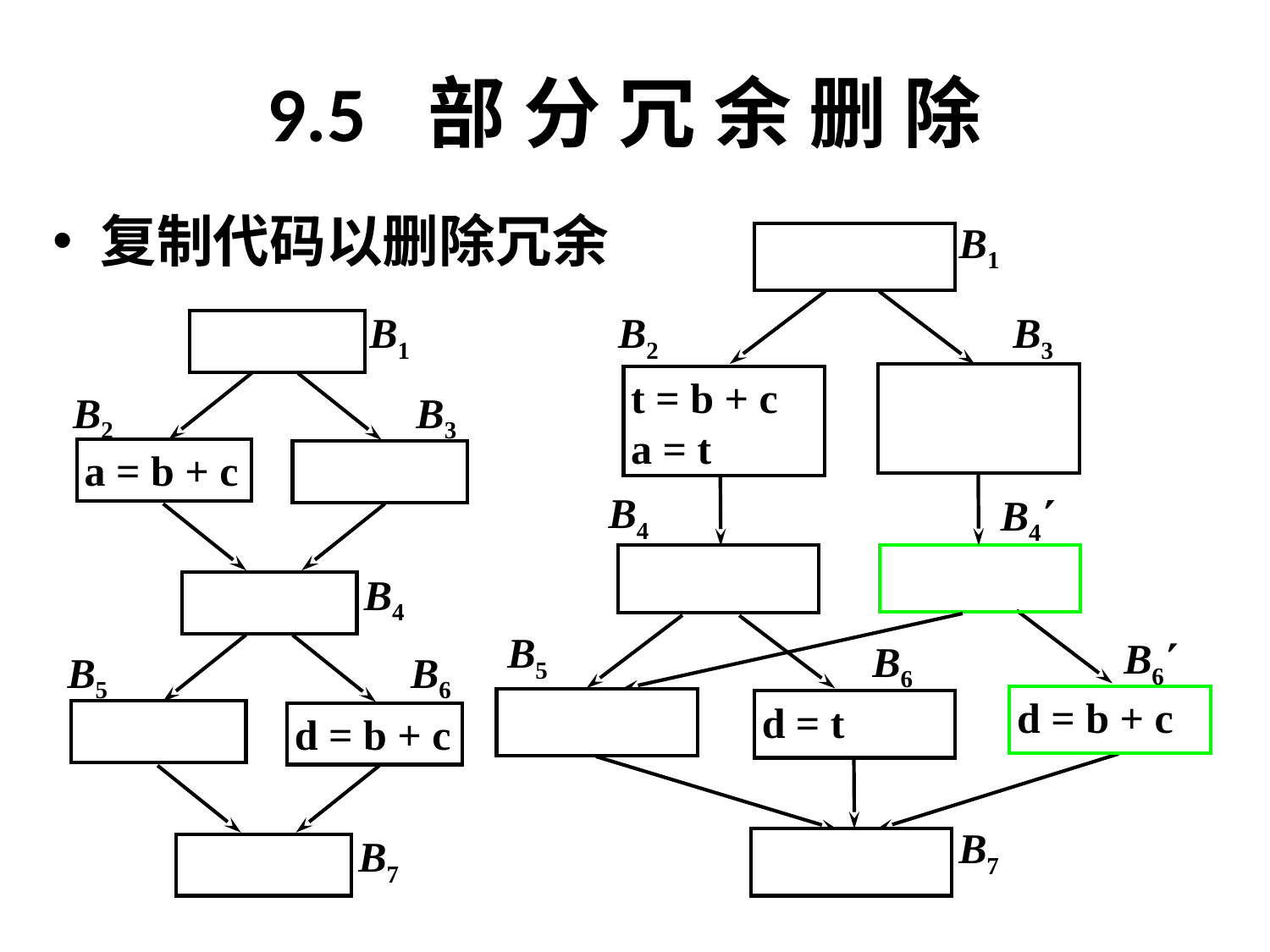

# 9.5  部 分 冗 余 删 除
B1

B2
B3

t = b + c
a = t
B4
B4′

B5

B6′

B6

d = b + c

d = t

B7

复制代码以删除冗余
B1

B2
B3

a = b + c

B4

B5
B6

d = b + c

B7